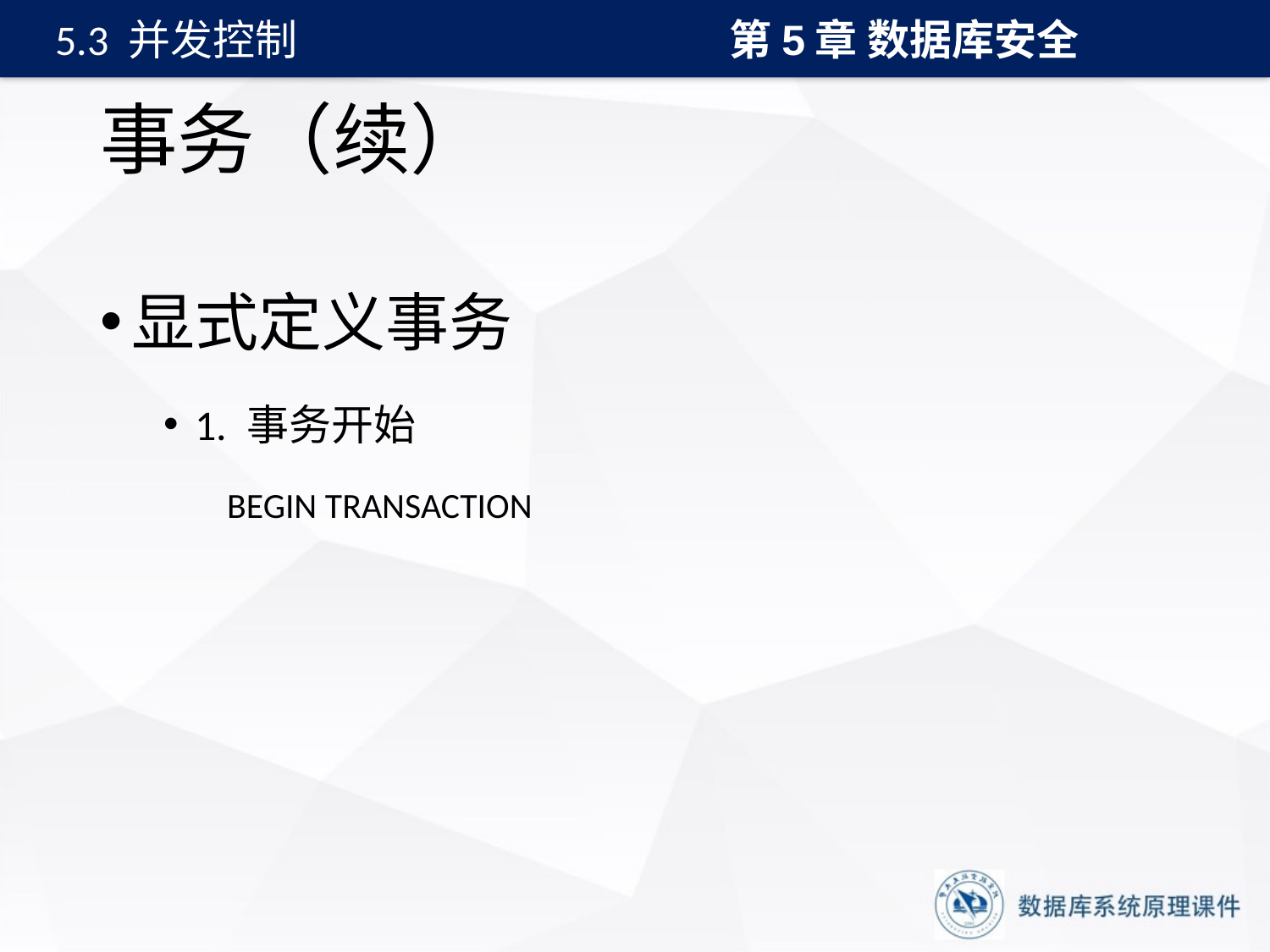

第5章 数据库安全
5.3 并发控制
# 事务（续）
显式定义事务
1. 事务开始
BEGIN TRANSACTION